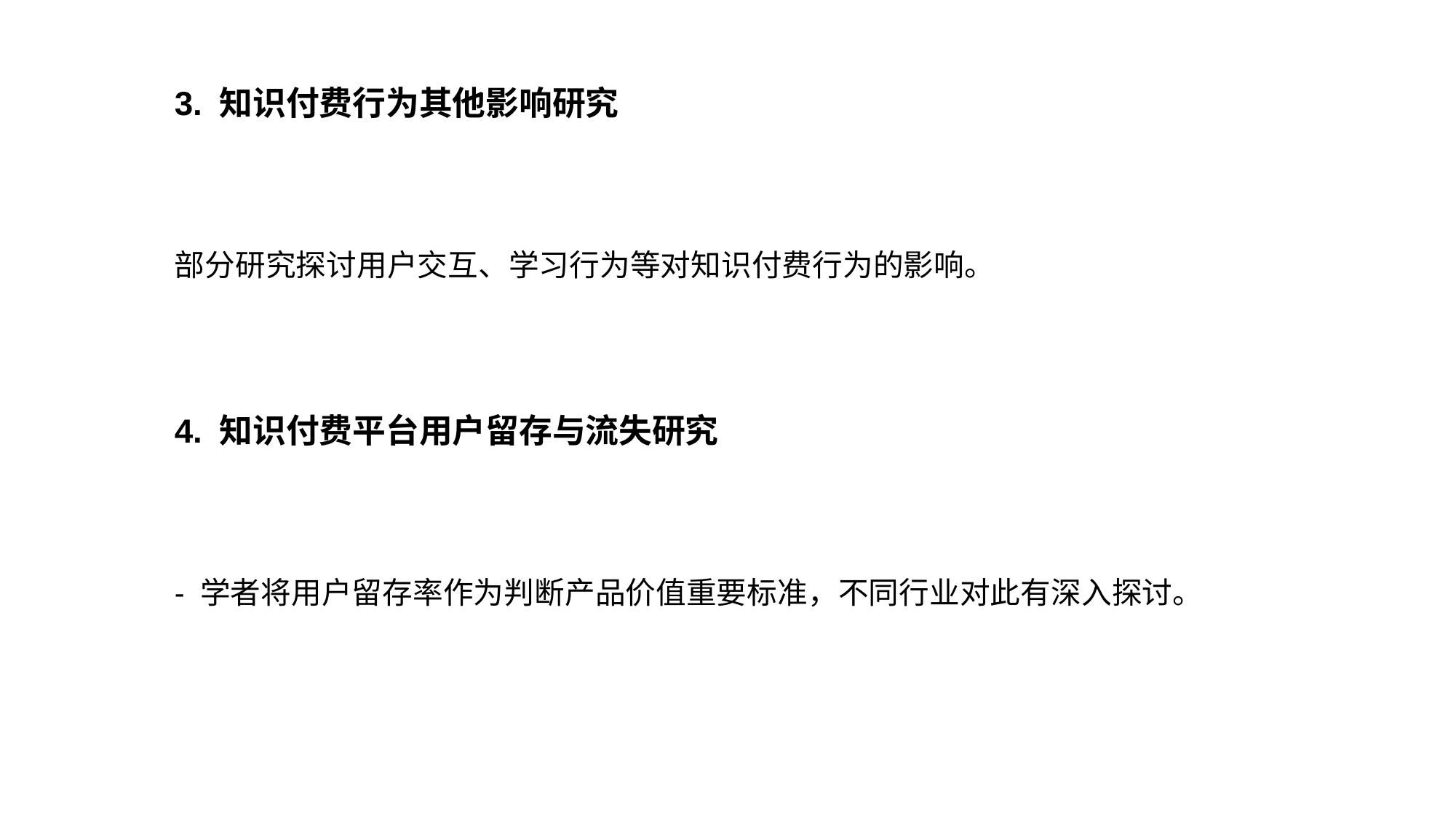

3. 知识付费行为其他影响研究

部分研究探讨用户交互、学习行为等对知识付费行为的影响。
4. 知识付费平台用户留存与流失研究
- 学者将用户留存率作为判断产品价值重要标准，不同行业对此有深入探讨。